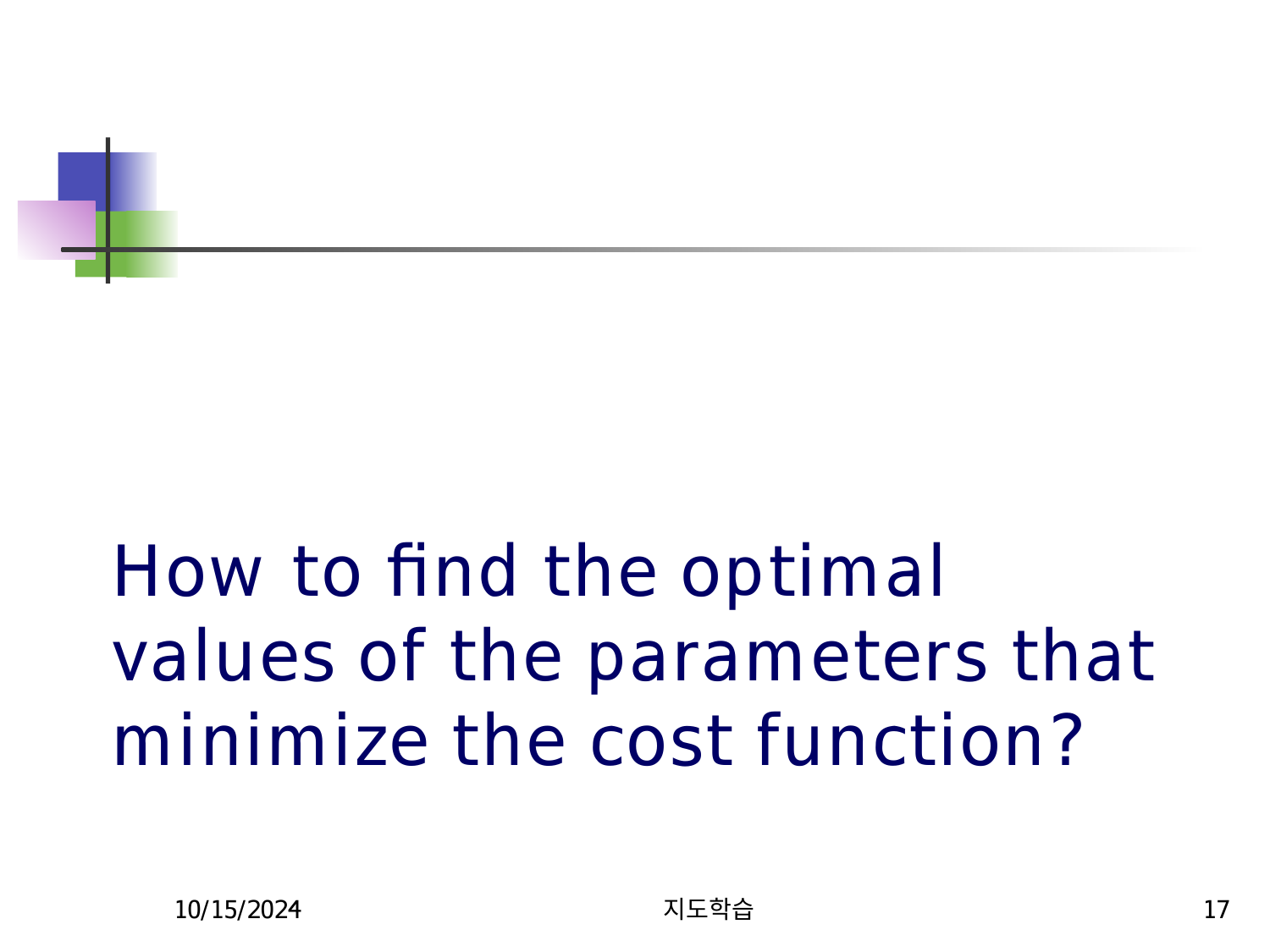

# How to find the optimal values of the parameters that minimize the cost function?
10/15/2024
지도학습
17